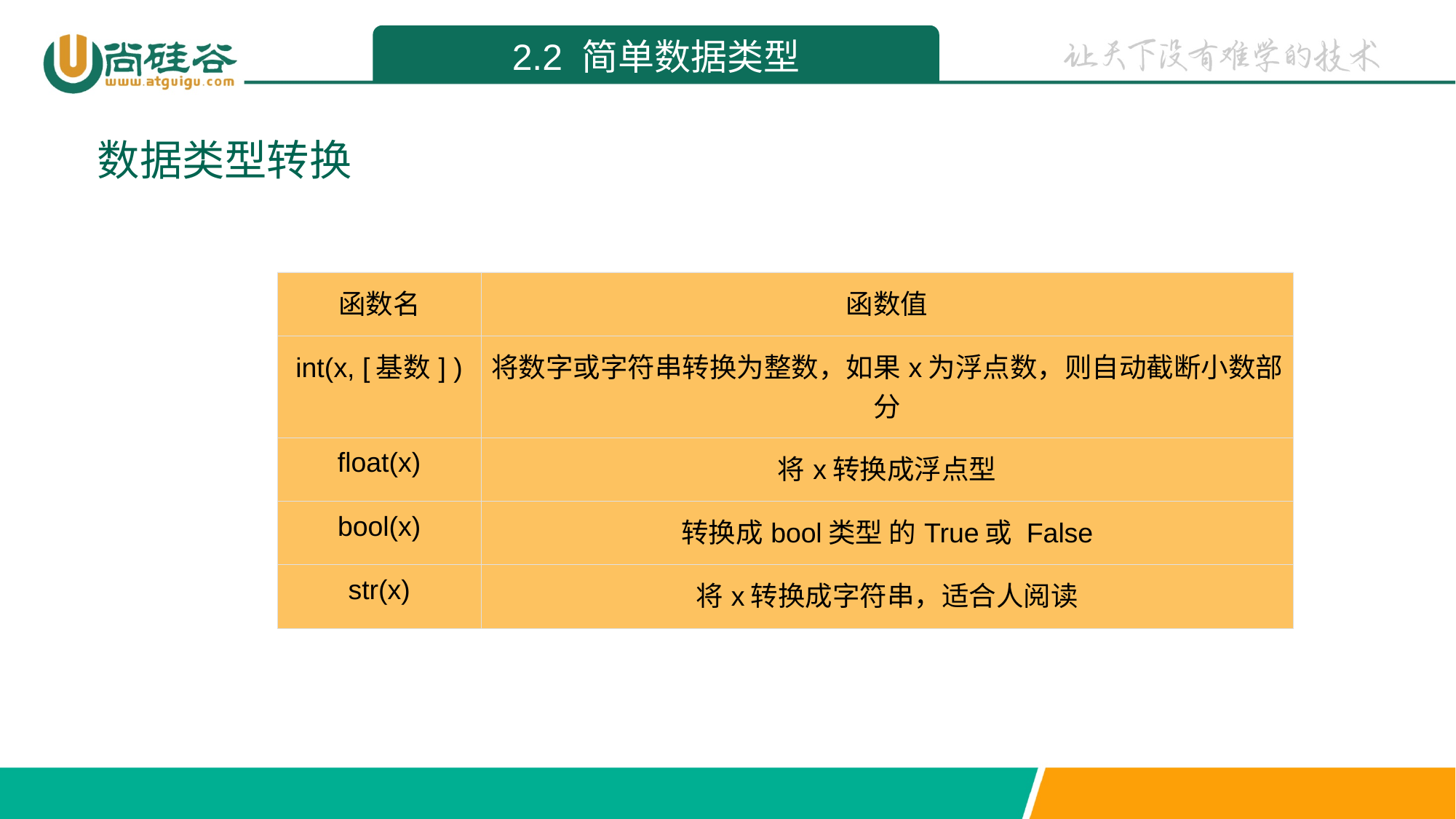

2.2 简单数据类型
数据类型转换
| 函数名 | 函数值 |
| --- | --- |
| int(x, [基数] ) | 将数字或字符串转换为整数，如果x为浮点数，则自动截断小数部分 |
| float(x) | 将x转换成浮点型 |
| bool(x) | 转换成bool类型 的True或 False |
| str(x) | 将x转换成字符串，适合人阅读 |